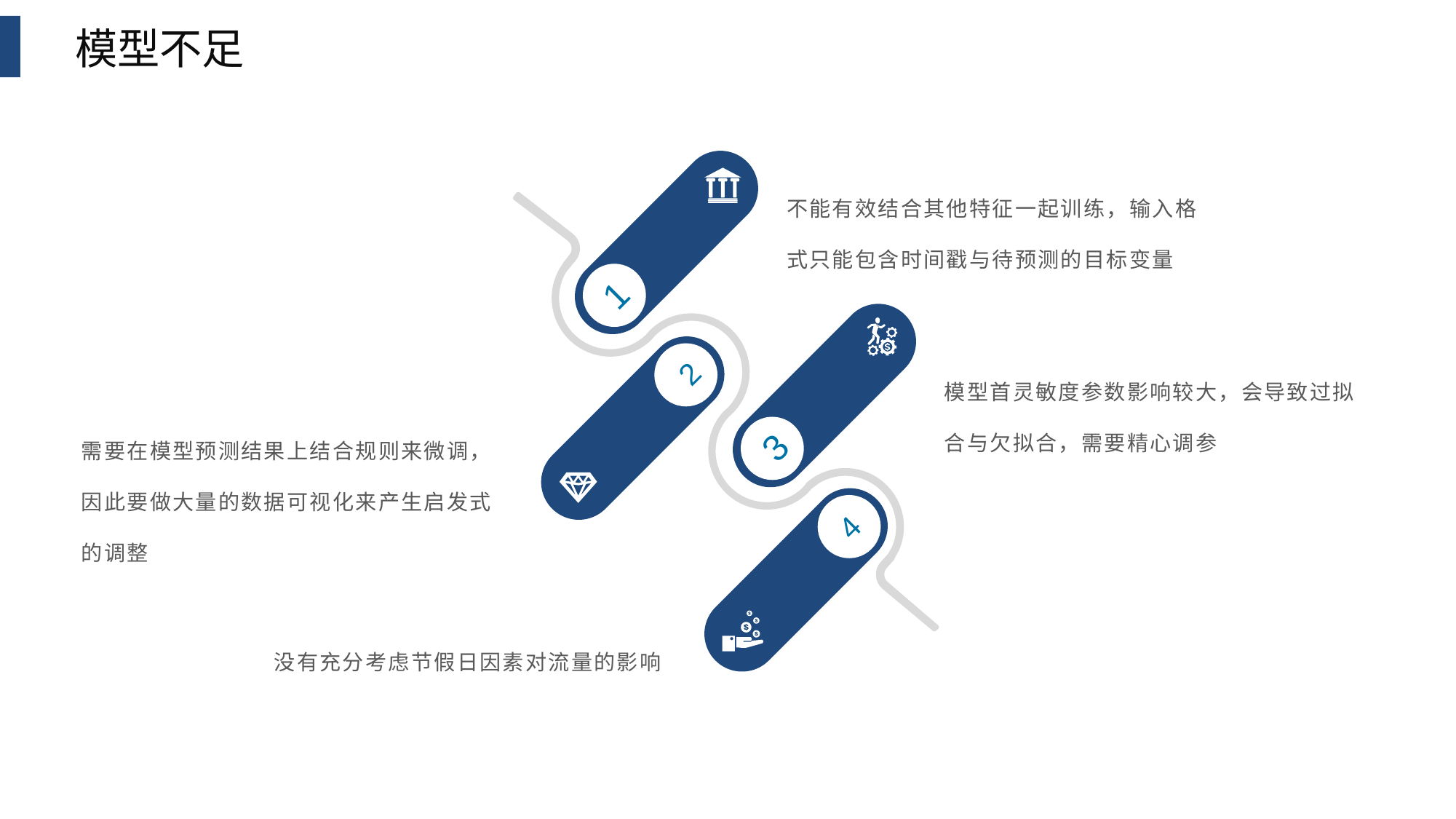

模型不足

1

2

3

4

不能有效结合其他特征一起训练，输入格式只能包含时间戳与待预测的目标变量
模型首灵敏度参数影响较大，会导致过拟合与欠拟合，需要精心调参
需要在模型预测结果上结合规则来微调，因此要做大量的数据可视化来产生启发式的调整
没有充分考虑节假日因素对流量的影响